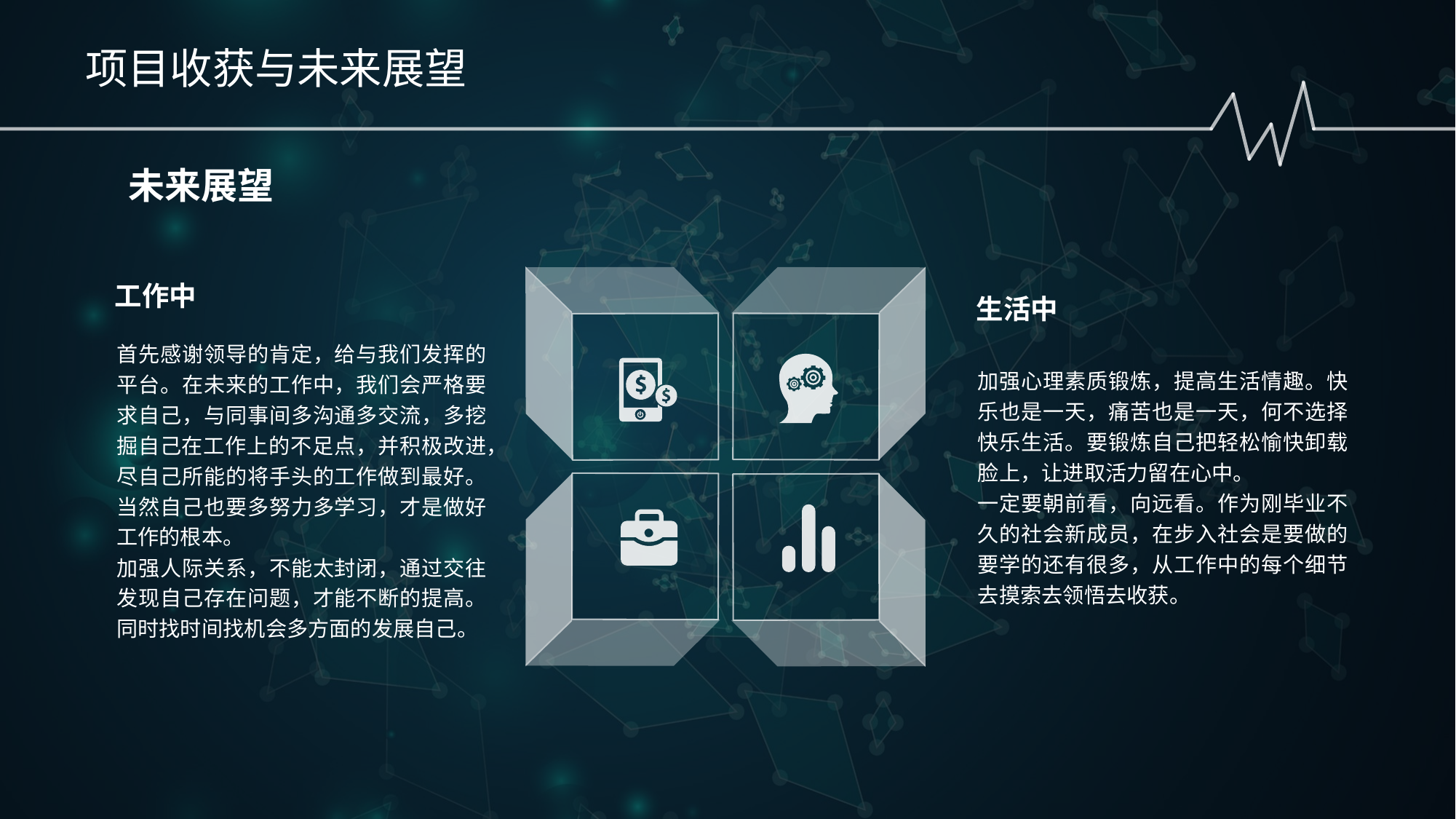

项目收获与未来展望

未来展望

工作中
首先感谢领导的肯定，给与我们发挥的平台。在未来的工作中，我们会严格要求自己，与同事间多沟通多交流，多挖掘自己在工作上的不足点，并积极改进，尽自己所能的将手头的工作做到最好。当然自己也要多努力多学习，才是做好工作的根本。
加强人际关系，不能太封闭，通过交往发现自己存在问题，才能不断的提高。同时找时间找机会多方面的发展自己。
生活中
加强心理素质锻炼，提高生活情趣。快乐也是一天，痛苦也是一天，何不选择快乐生活。要锻炼自己把轻松愉快卸载脸上，让进取活力留在心中。
一定要朝前看，向远看。作为刚毕业不久的社会新成员，在步入社会是要做的要学的还有很多，从工作中的每个细节去摸索去领悟去收获。